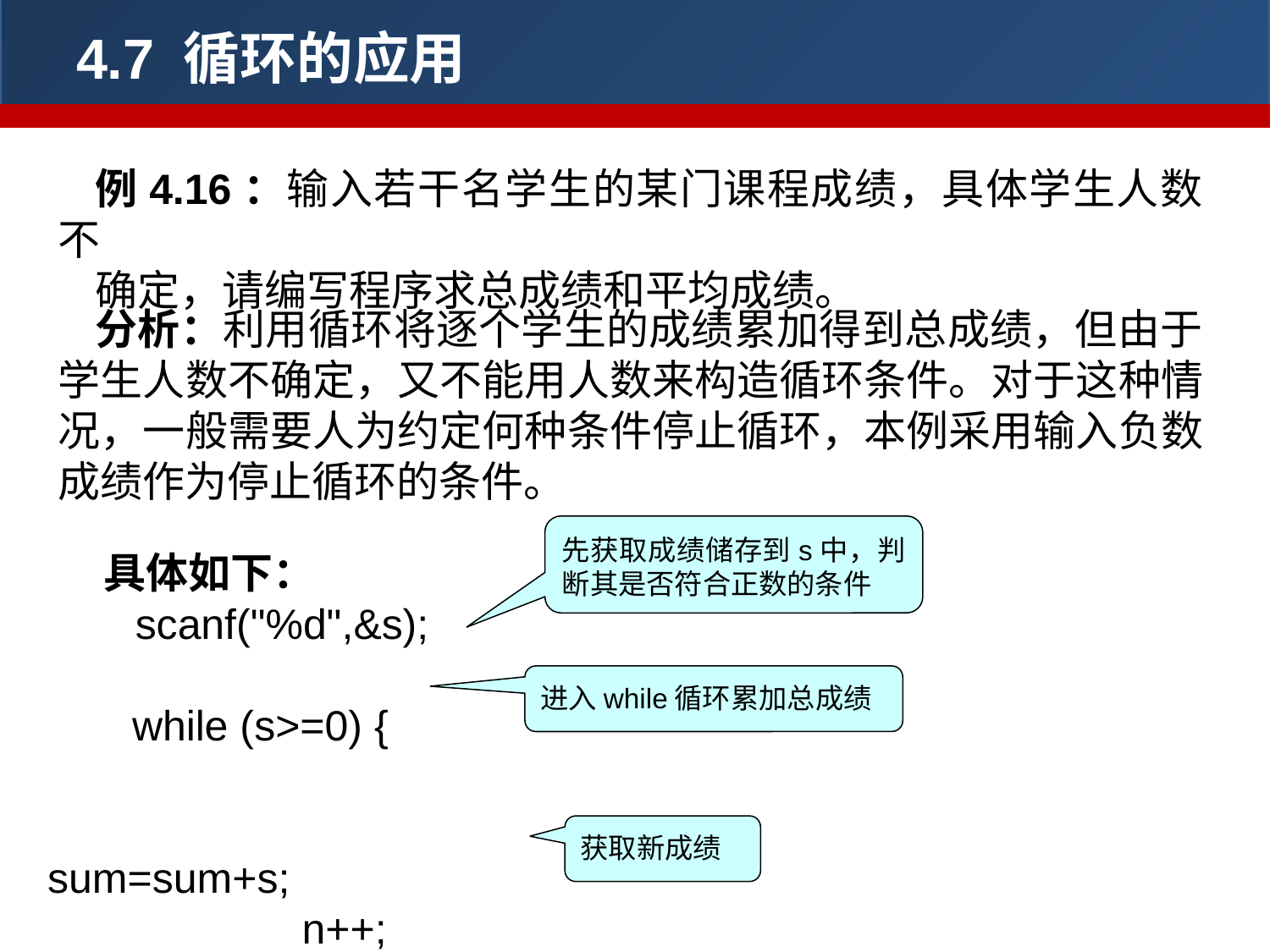

4.7 循环的应用

例4.16：输入若干名学生的某门课程成绩，具体学生人数不
确定，请编写程序求总成绩和平均成绩。
分析：利用循环将逐个学生的成绩累加得到总成绩，但由于学生人数不确定，又不能用人数来构造循环条件。对于这种情况，一般需要人为约定何种条件停止循环，本例采用输入负数成绩作为停止循环的条件。

先获取成绩储存到s中，判断其是否符合正数的条件
 具体如下：
    scanf("%d",&s);
    while (s>=0) {
	   	sum=sum+s;
	   	n++;
	   	scanf("%d",&s);
   	}
进入while循环累加总成绩
获取新成绩